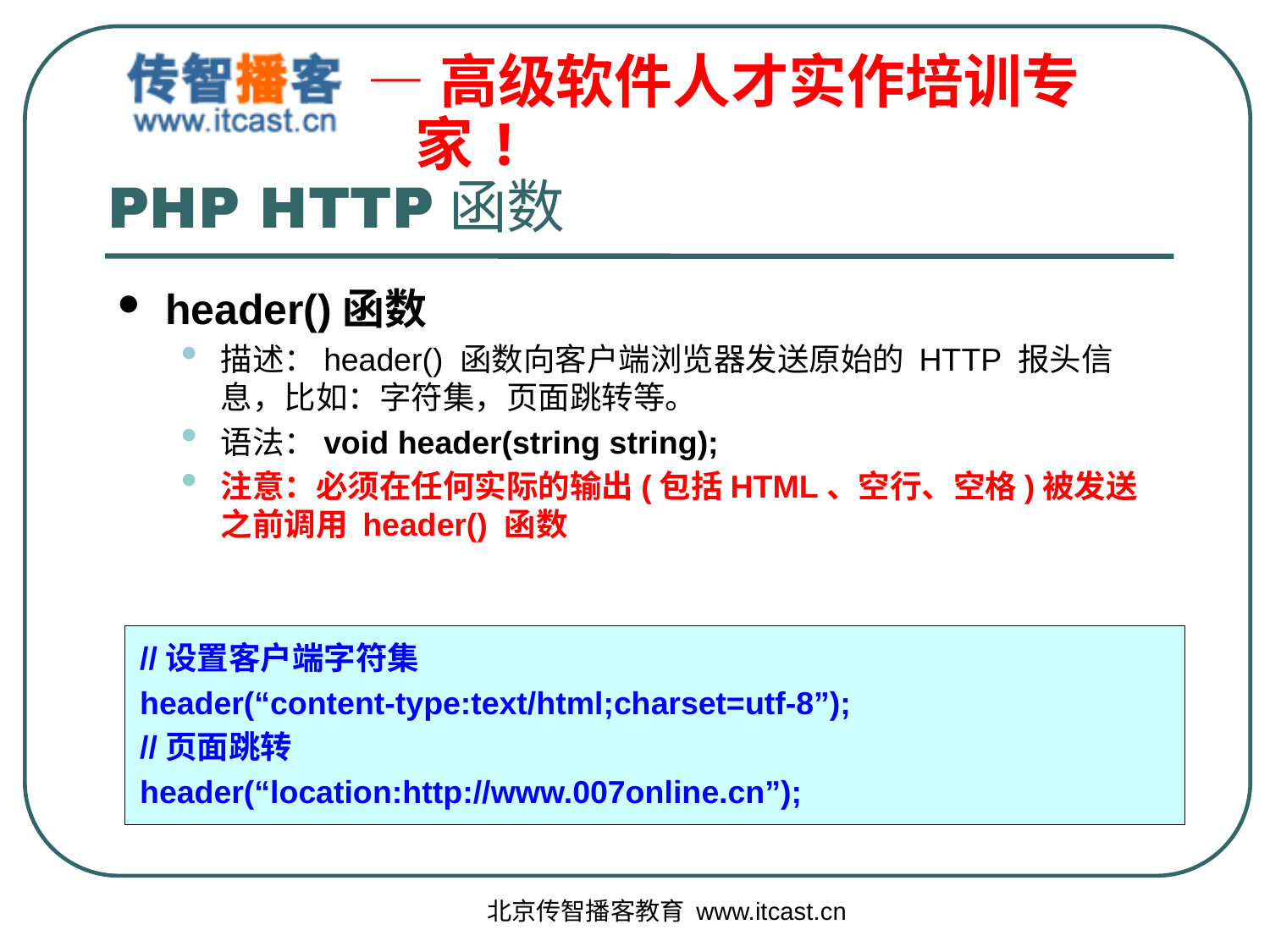

# PHP HTTP函数
header()函数
描述：header() 函数向客户端浏览器发送原始的 HTTP 报头信息，比如：字符集，页面跳转等。
语法：void header(string string);
注意：必须在任何实际的输出(包括HTML、空行、空格)被发送之前调用 header() 函数
//设置客户端字符集
header(“content-type:text/html;charset=utf-8”);
//页面跳转
header(“location:http://www.007online.cn”);